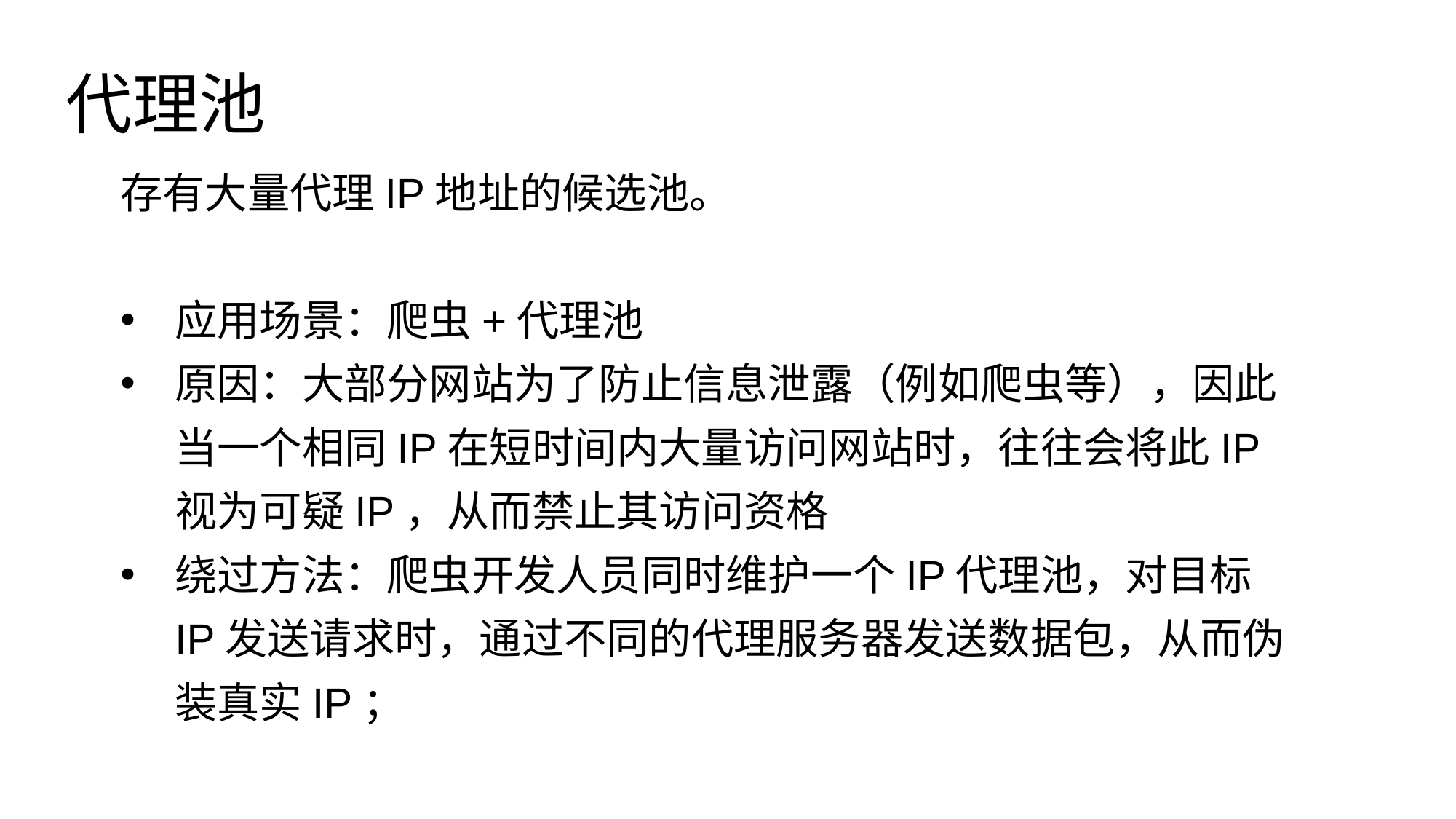

代理池
存有大量代理IP地址的候选池。

应用场景：爬虫+代理池
原因：大部分网站为了防止信息泄露（例如爬虫等），因此当一个相同IP在短时间内大量访问网站时，往往会将此IP视为可疑IP，从而禁止其访问资格
绕过方法：爬虫开发人员同时维护一个IP代理池，对目标IP发送请求时，通过不同的代理服务器发送数据包，从而伪装真实IP；